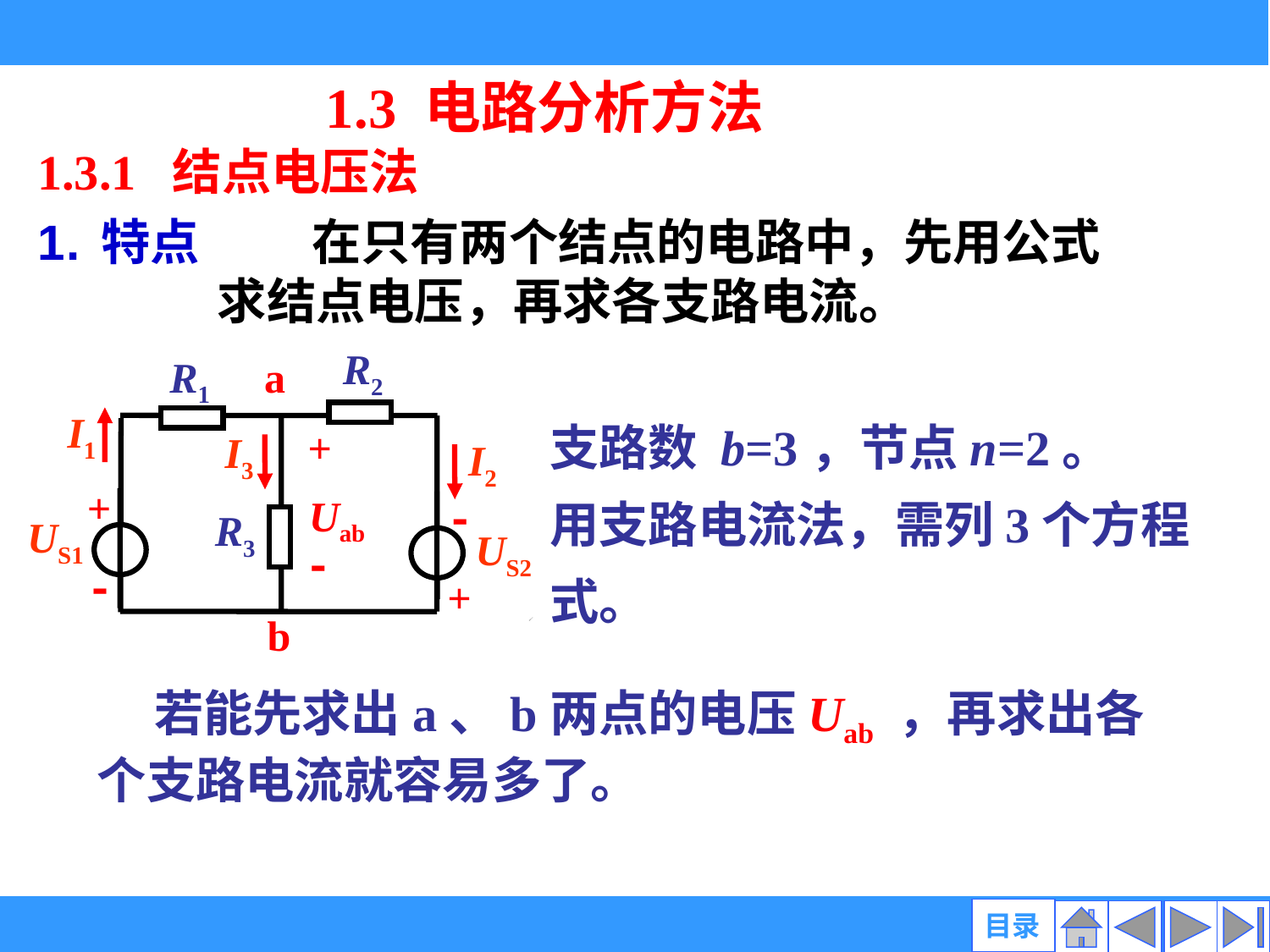

1.3 电路分析方法
1.3.1  结点电压法
特点          在只有两个结点的电路中，先用公式
               求结点电压，再求各支路电流。
R2
a
R1

I1

+
-

I3
I2

+
Uab
-

R3
US1

US2
-
+

b

支路数 b=3，节点n=2。
用支路电流法，需列3个方程式。
    若能先求出a、b两点的电压Uab ，再求出各个支路电流就容易多了。